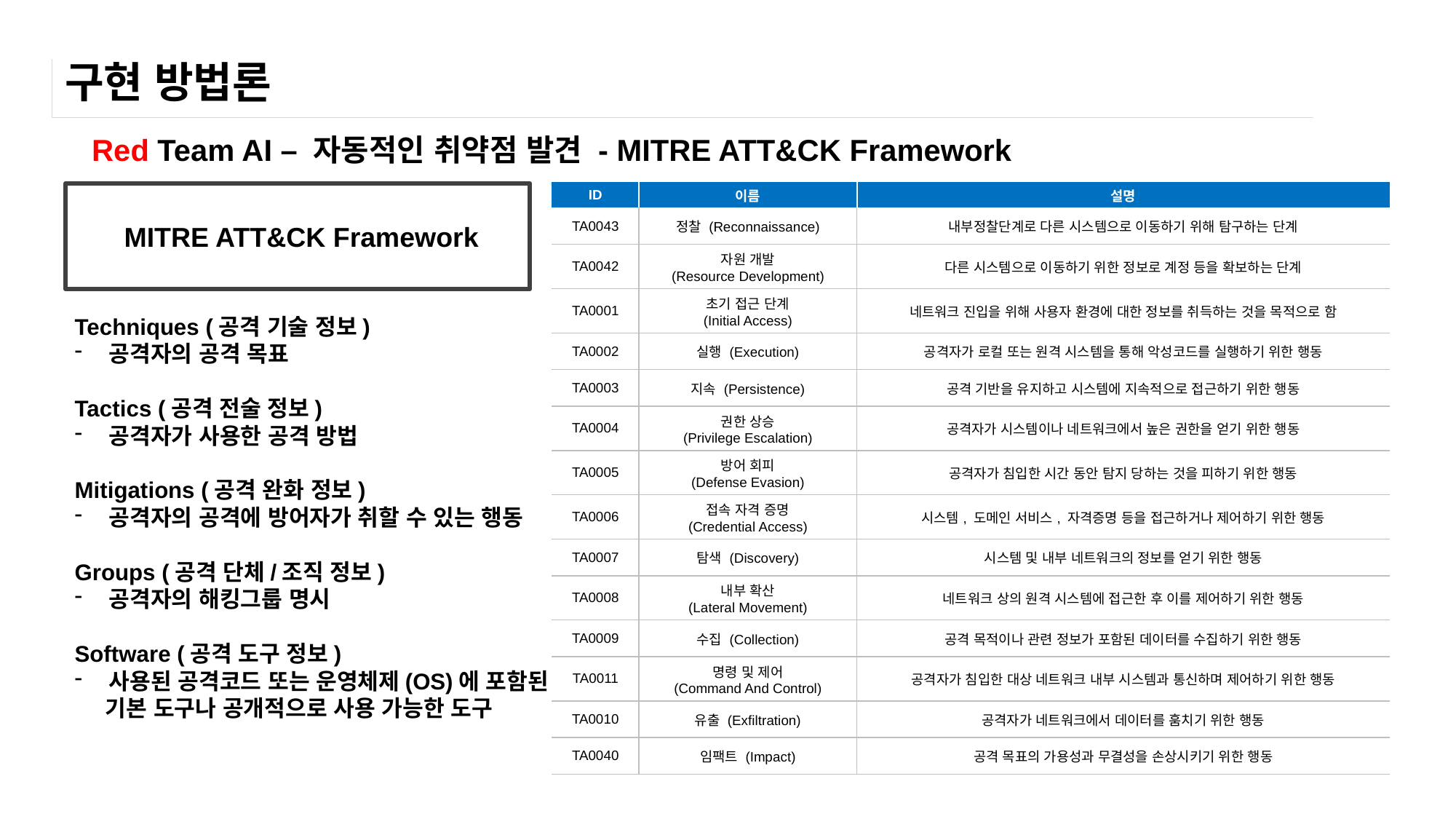

# 구현 방법론
Red Team AI – 자동적인 취약점 발견 - MITRE ATT&CK Framework
| ID | 이름 | 설명 |
| --- | --- | --- |
| TA0043 | 정찰 (Reconnaissance) | 내부정찰단계로 다른 시스템으로 이동하기 위해 탐구하는 단계 |
| TA0042 | 자원 개발 (Resource Development) | 다른 시스템으로 이동하기 위한 정보로 계정 등을 확보하는 단계 |
| TA0001 | 초기 접근 단계 (Initial Access) | 네트워크 진입을 위해 사용자 환경에 대한 정보를 취득하는 것을 목적으로 함 |
| TA0002 | 실행 (Execution) | 공격자가 로컬 또는 원격 시스템을 통해 악성코드를 실행하기 위한 행동 |
| TA0003 | 지속 (Persistence) | 공격 기반을 유지하고 시스템에 지속적으로 접근하기 위한 행동 |
| TA0004 | 권한 상승 (Privilege Escalation) | 공격자가 시스템이나 네트워크에서 높은 권한을 얻기 위한 행동 |
| TA0005 | 방어 회피 (Defense Evasion) | 공격자가 침입한 시간 동안 탐지 당하는 것을 피하기 위한 행동 |
| TA0006 | 접속 자격 증명 (Credential Access) | 시스템, 도메인 서비스, 자격증명 등을 접근하거나 제어하기 위한 행동 |
| TA0007 | 탐색 (Discovery) | 시스템 및 내부 네트워크의 정보를 얻기 위한 행동 |
| TA0008 | 내부 확산 (Lateral Movement) | 네트워크 상의 원격 시스템에 접근한 후 이를 제어하기 위한 행동 |
| TA0009 | 수집 (Collection) | 공격 목적이나 관련 정보가 포함된 데이터를 수집하기 위한 행동 |
| TA0011 | 명령 및 제어 (Command And Control) | 공격자가 침입한 대상 네트워크 내부 시스템과 통신하며 제어하기 위한 행동 |
| TA0010 | 유출 (Exfiltration) | 공격자가 네트워크에서 데이터를 훔치기 위한 행동 |
| TA0040 | 임팩트 (Impact) | 공격 목표의 가용성과 무결성을 손상시키기 위한 행동 |
 MITRE ATT&CK Framework
Techniques (공격 기술 정보)
공격자의 공격 목표
Tactics (공격 전술 정보)
공격자가 사용한 공격 방법

Mitigations (공격 완화 정보)
공격자의 공격에 방어자가 취할 수 있는 행동

Groups (공격 단체/조직 정보)
공격자의 해킹그룹 명시

Software (공격 도구 정보)
사용된 공격코드 또는 운영체제(OS)에 포함된
    기본 도구나 공개적으로 사용 가능한 도구